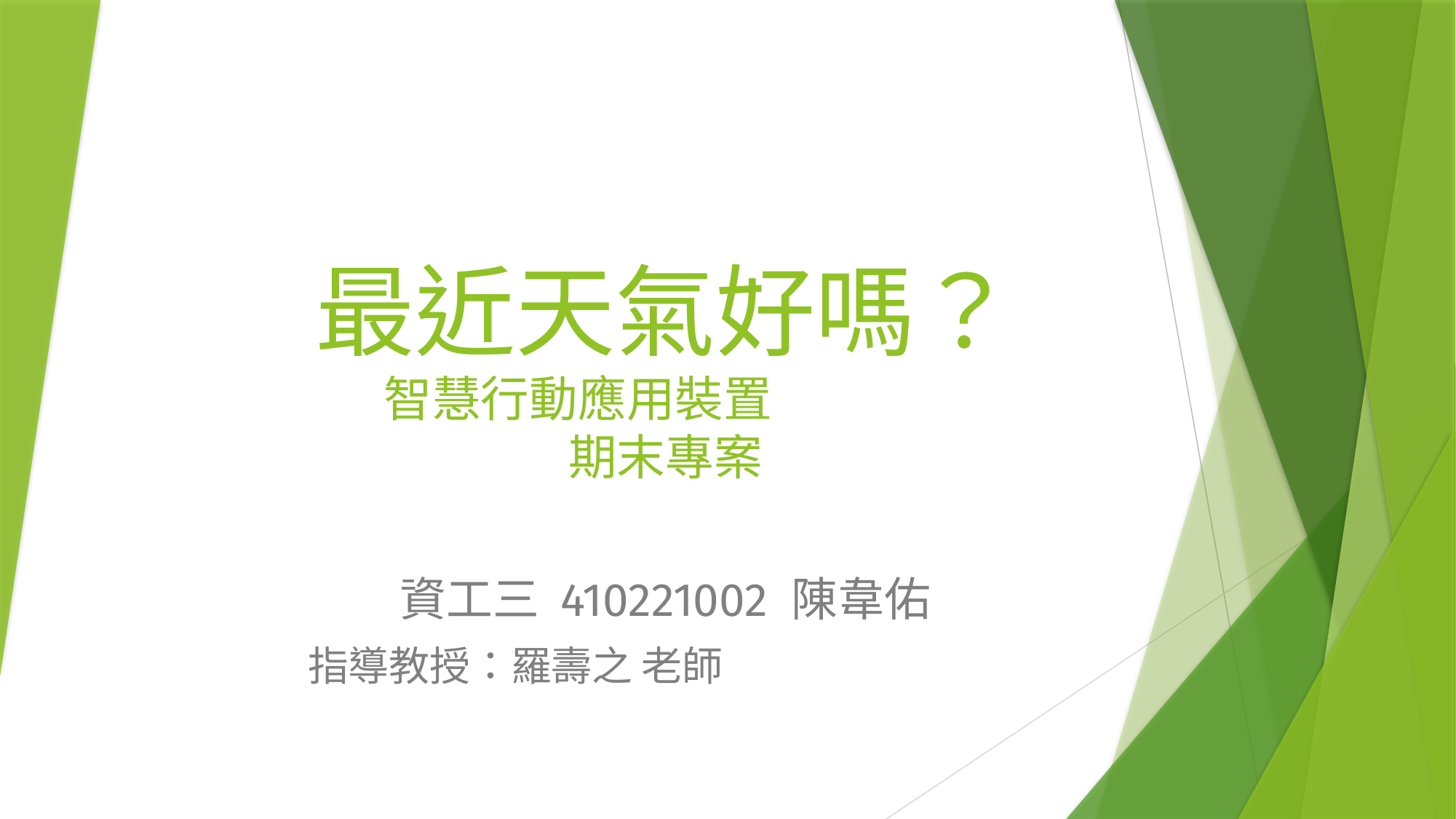

# 最近天氣好嗎？ 智慧行動應用裝置 期末專案
資工三 410221002 陳韋佑
指導教授：羅壽之 老師